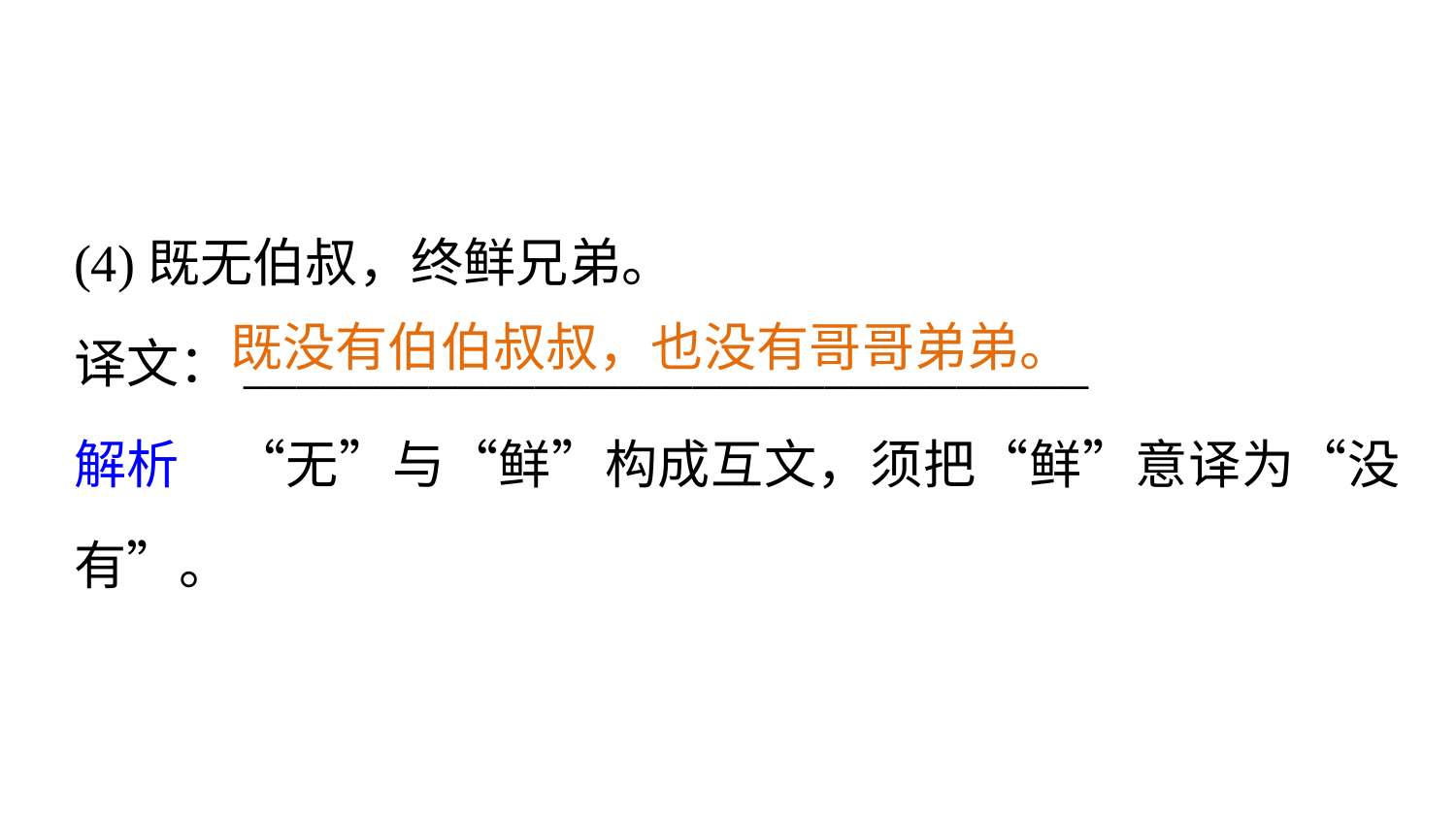

(4)既无伯叔，终鲜兄弟。
译文：________________________________
解析　“无”与“鲜”构成互文，须把“鲜”意译为“没有”。
既没有伯伯叔叔，也没有哥哥弟弟。